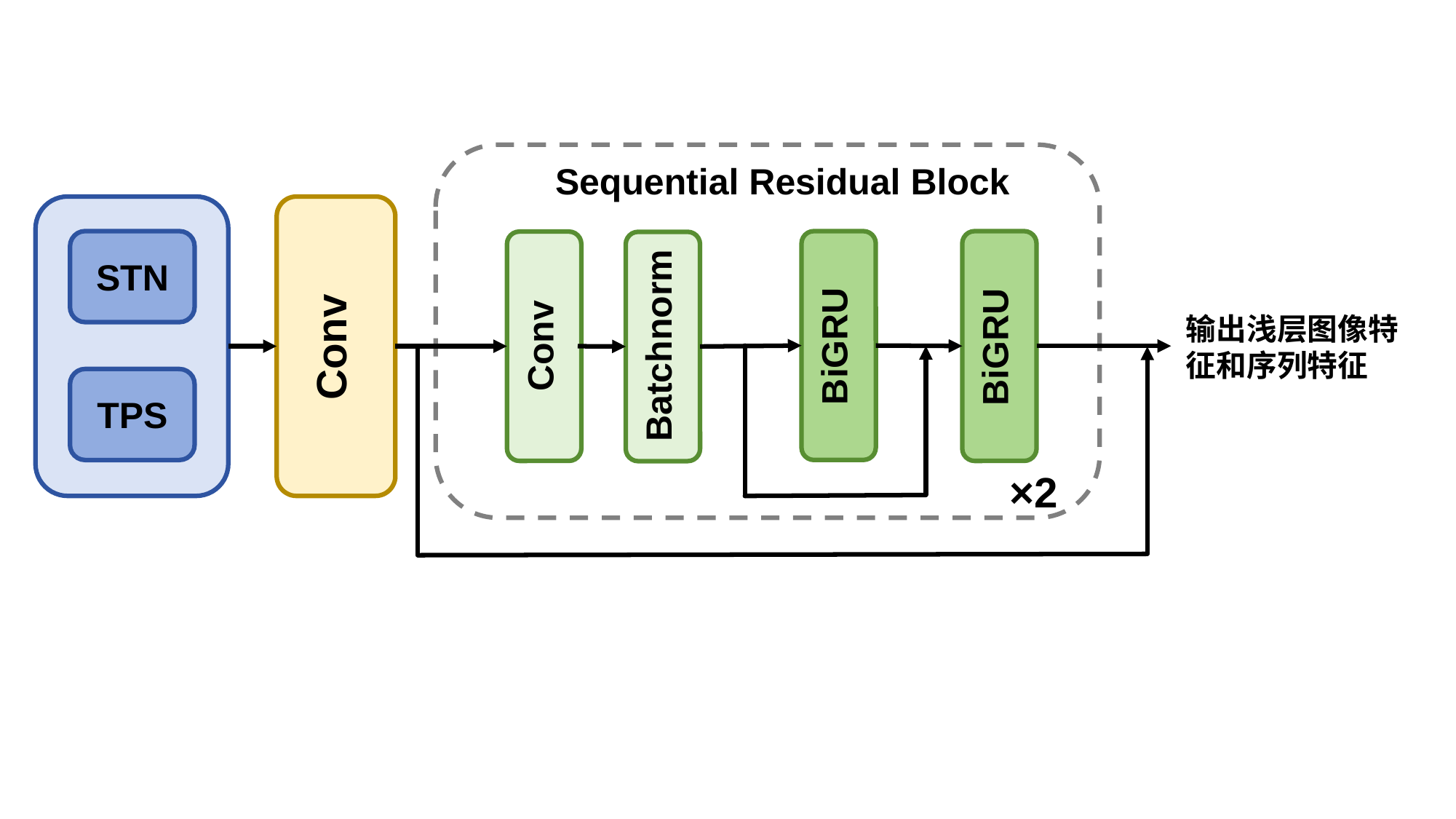

Sequential Residual Block

Batchnorm

STN
Conv
BiGRU
Conv
BiGRU
输出浅层图像特征和序列特征

TPS
×2